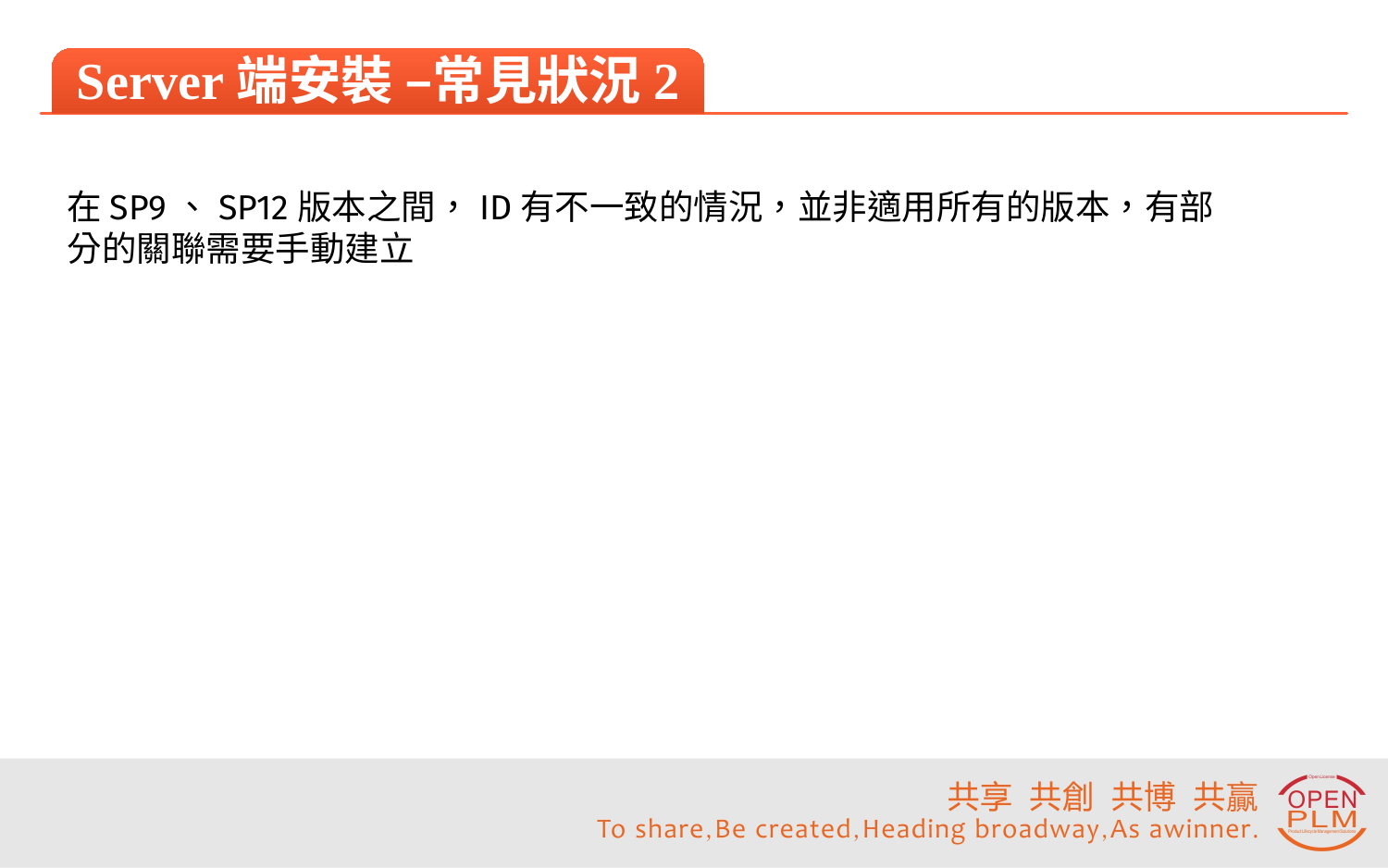

#
Server端安裝 –常見狀況2
在SP9、SP12版本之間，ID有不一致的情況，並非適用所有的版本，有部分的關聯需要手動建立